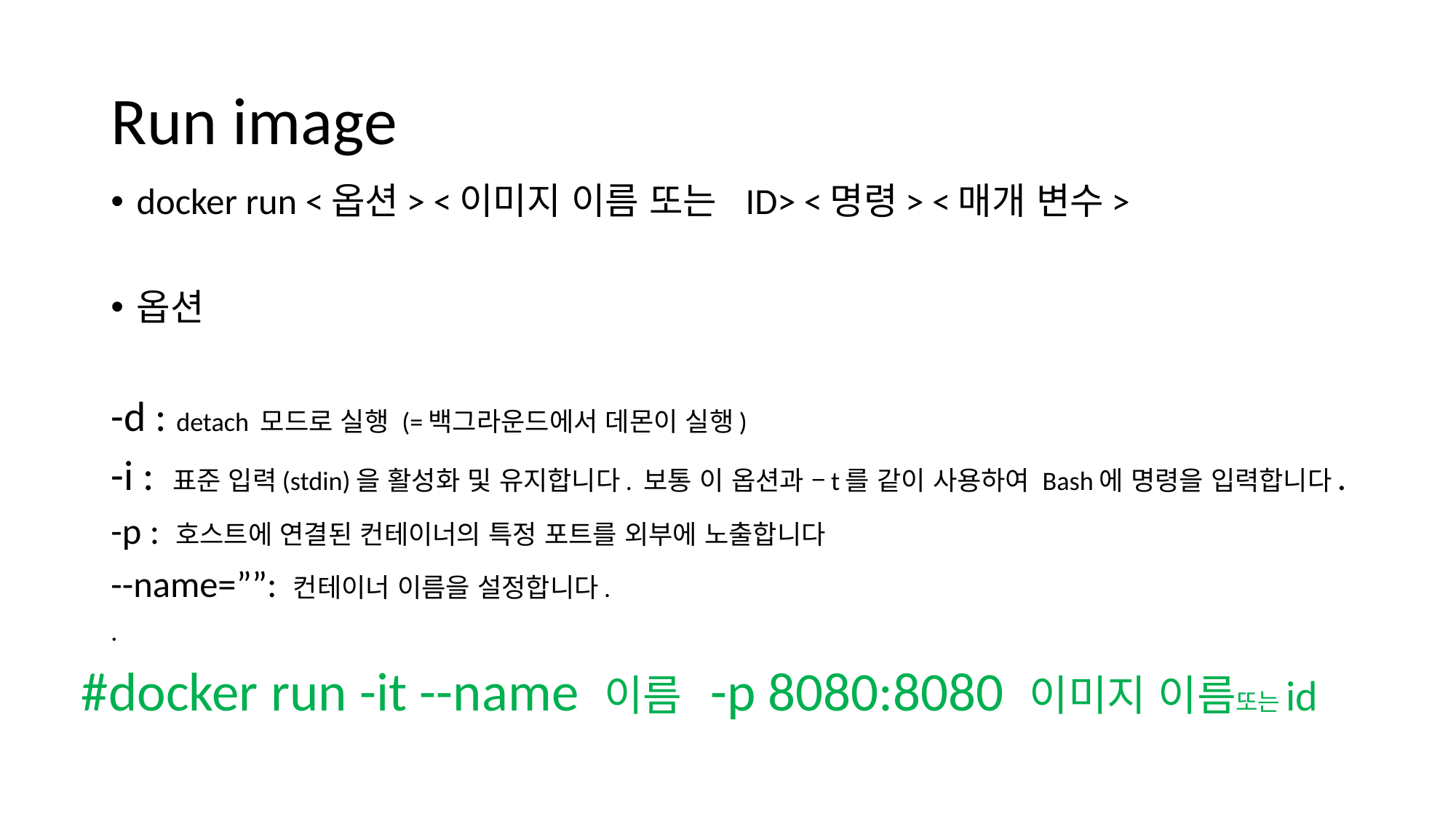

# Run image
docker run <옵션> <이미지 이름 또는  ID> <명령> <매개 변수>

옵션

-d : detach 모드로 실행 (=백그라운드에서 데몬이 실행)
-i : 표준 입력(stdin)을 활성화 및 유지합니다. 보통 이 옵션과 –t를 같이 사용하여 Bash에 명령을 입력합니다.
-p : 호스트에 연결된 컨테이너의 특정 포트를 외부에 노출합니다
--name=””: 컨테이너 이름을 설정합니다.
.
#docker run -it --name 이름 -p 8080:8080 이미지 이름또는id